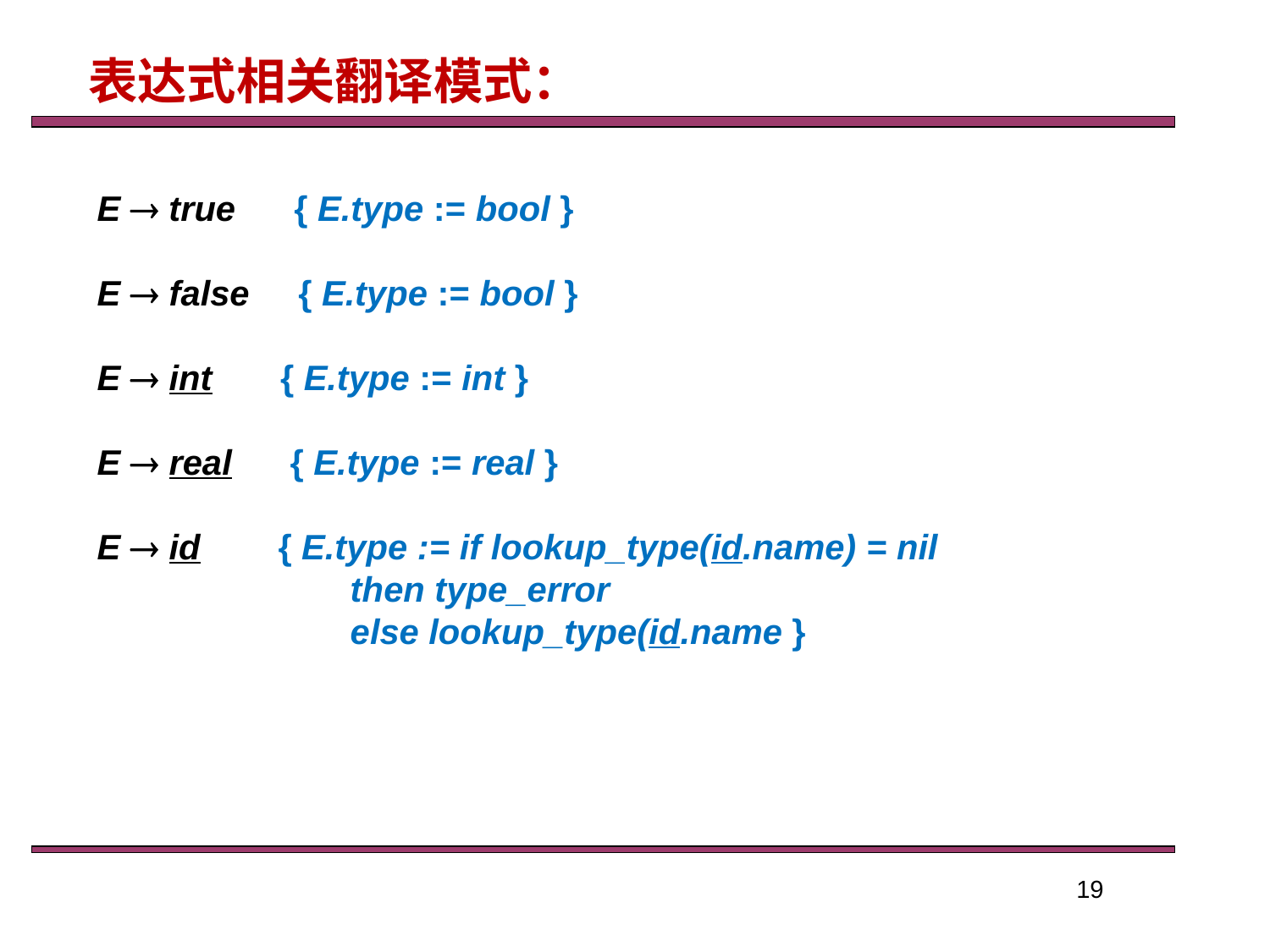

表达式相关翻译模式：
E → true      { E.type := bool }

E → false     { E.type := bool }

E → int       { E.type := int }

E → real      { E.type := real }

E → id        { E.type := if lookup_type(id.name) = nil
                          then type_error
                          else lookup_type(id.name }
19